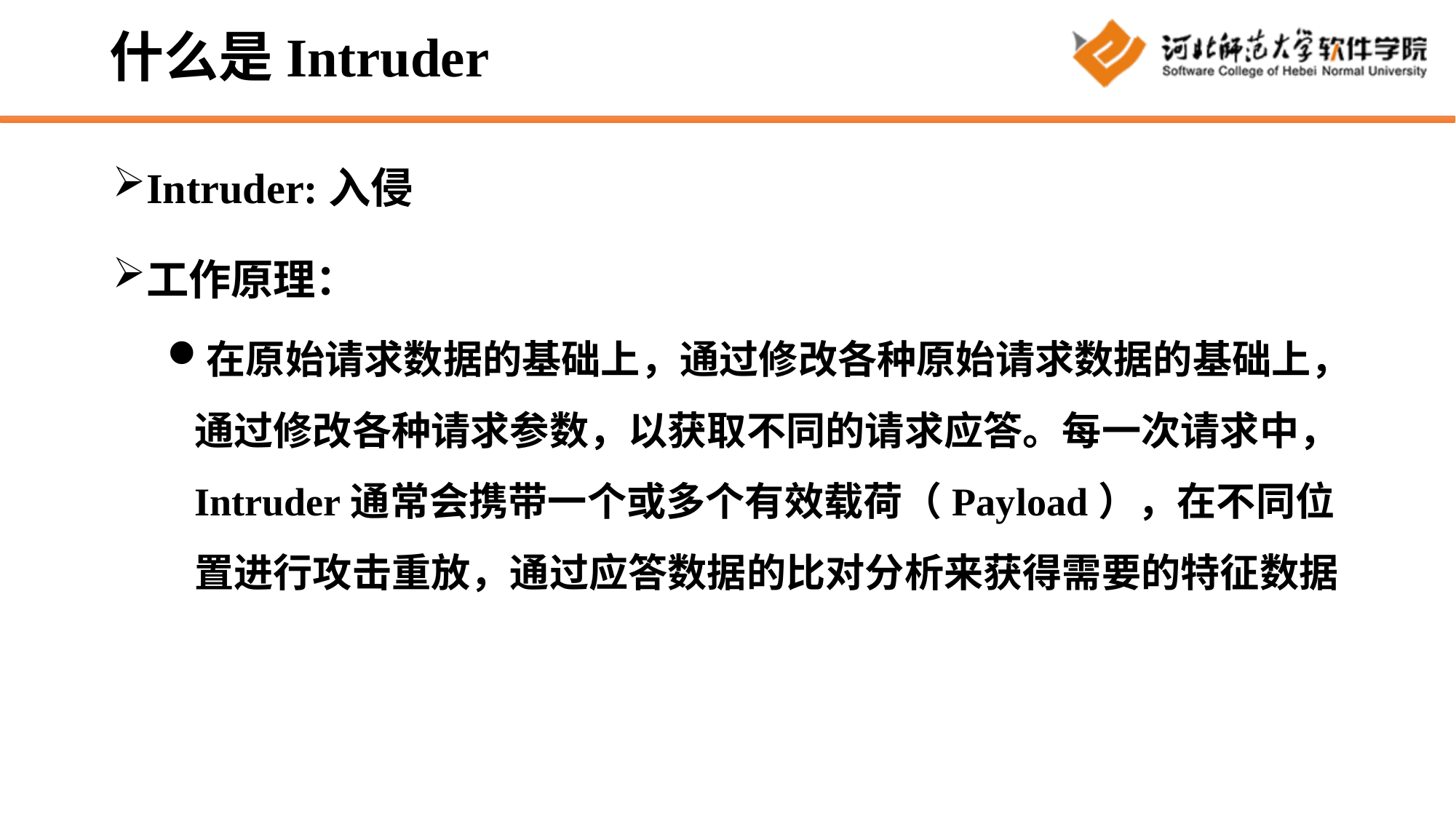

# 什么是Intruder
Intruder:入侵
工作原理：
在原始请求数据的基础上，通过修改各种原始请求数据的基础上，通过修改各种请求参数，以获取不同的请求应答。每一次请求中，Intruder通常会携带一个或多个有效载荷（Payload），在不同位置进行攻击重放，通过应答数据的比对分析来获得需要的特征数据